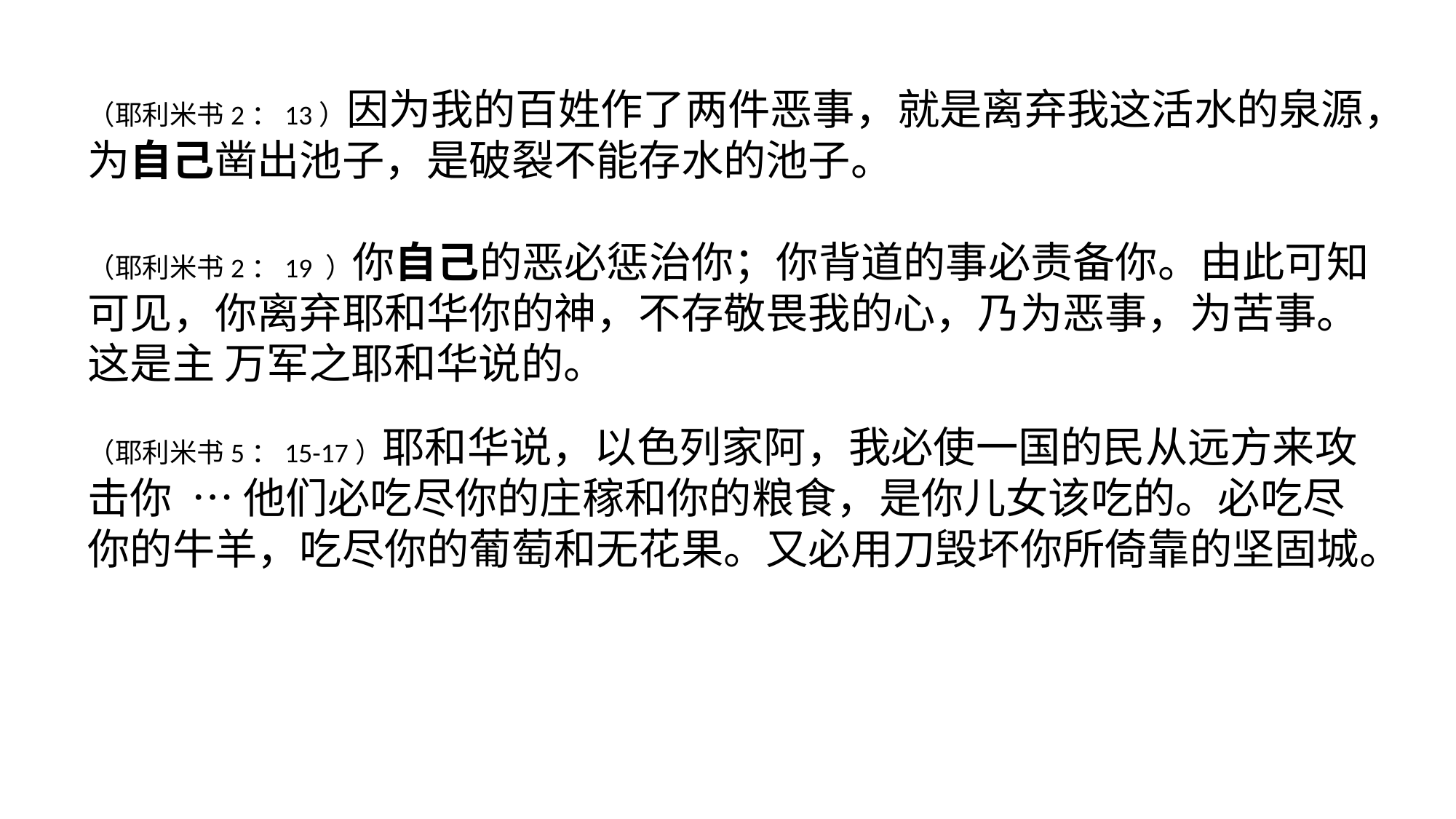

（耶利米书2：13）因为我的百姓作了两件恶事，就是离弃我这活水的泉源，为自己凿出池子，是破裂不能存水的池子。

（耶利米书2：19 ）你自己的恶必惩治你；你背道的事必责备你。由此可知可见，你离弃耶和华你的神，不存敬畏我的心，乃为恶事，为苦事。这是主 万军之耶和华说的。

（耶利米书5：15-17）耶和华说，以色列家阿，我必使一国的民从远方来攻击你  … 他们必吃尽你的庄稼和你的粮食，是你儿女该吃的。必吃尽你的牛羊，吃尽你的葡萄和无花果。又必用刀毁坏你所倚靠的坚固城。